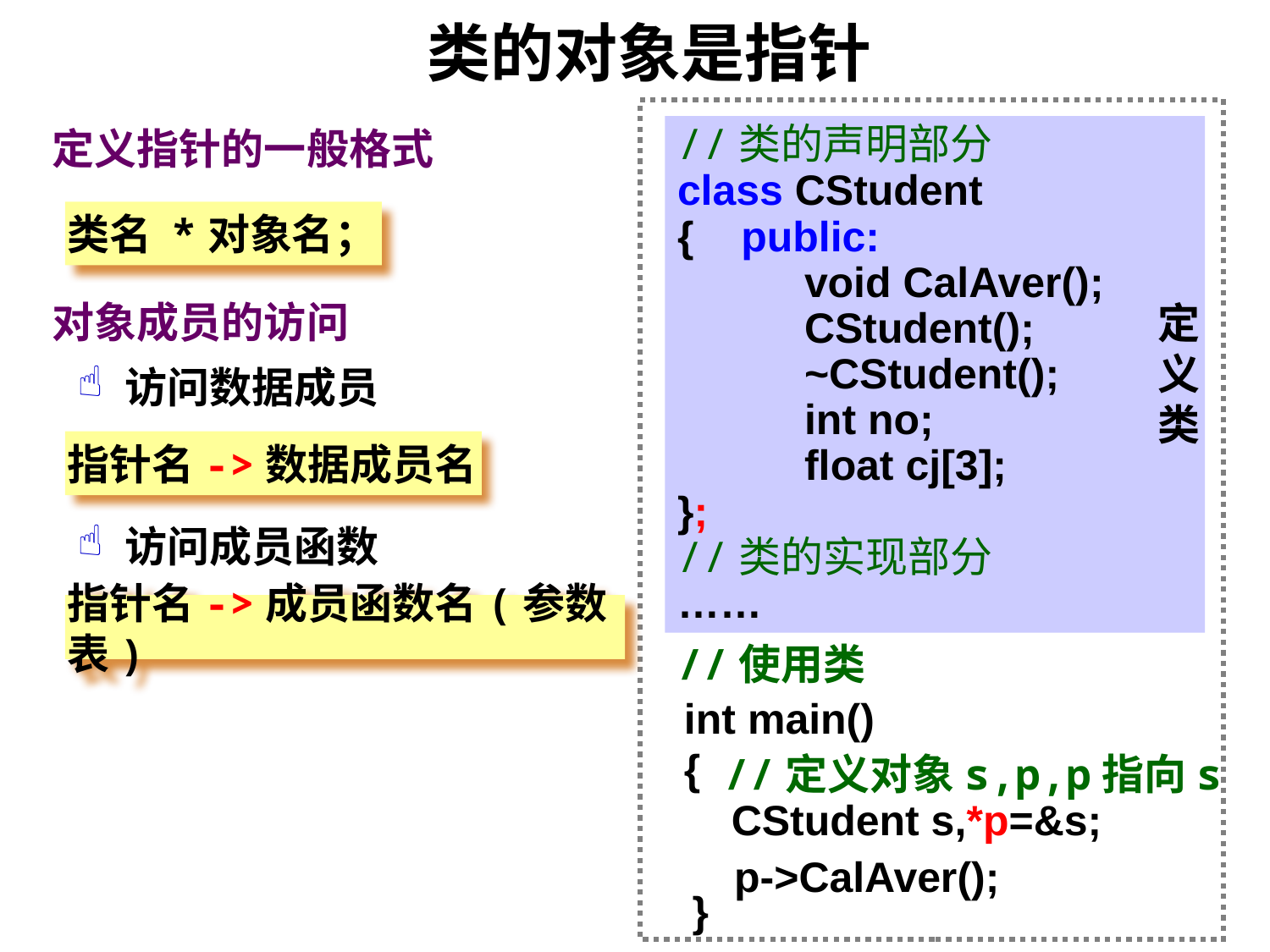

# 类的对象是指针

定义指针的一般格式
//类的声明部分
class CStudent
{    public:
	void CalAver();
	CStudent();
	~CStudent();
  	int no;
	float cj[3];
};
//类的实现部分
……
类名 *对象名；
对象成员的访问
定义类
访问数据成员
指针名->数据成员名
访问成员函数
指针名->成员函数名(参数表)
//使用类
int main()
{
    CStudent s,*p=&s;
//定义对象s,p,p指向s
p->CalAver();
}